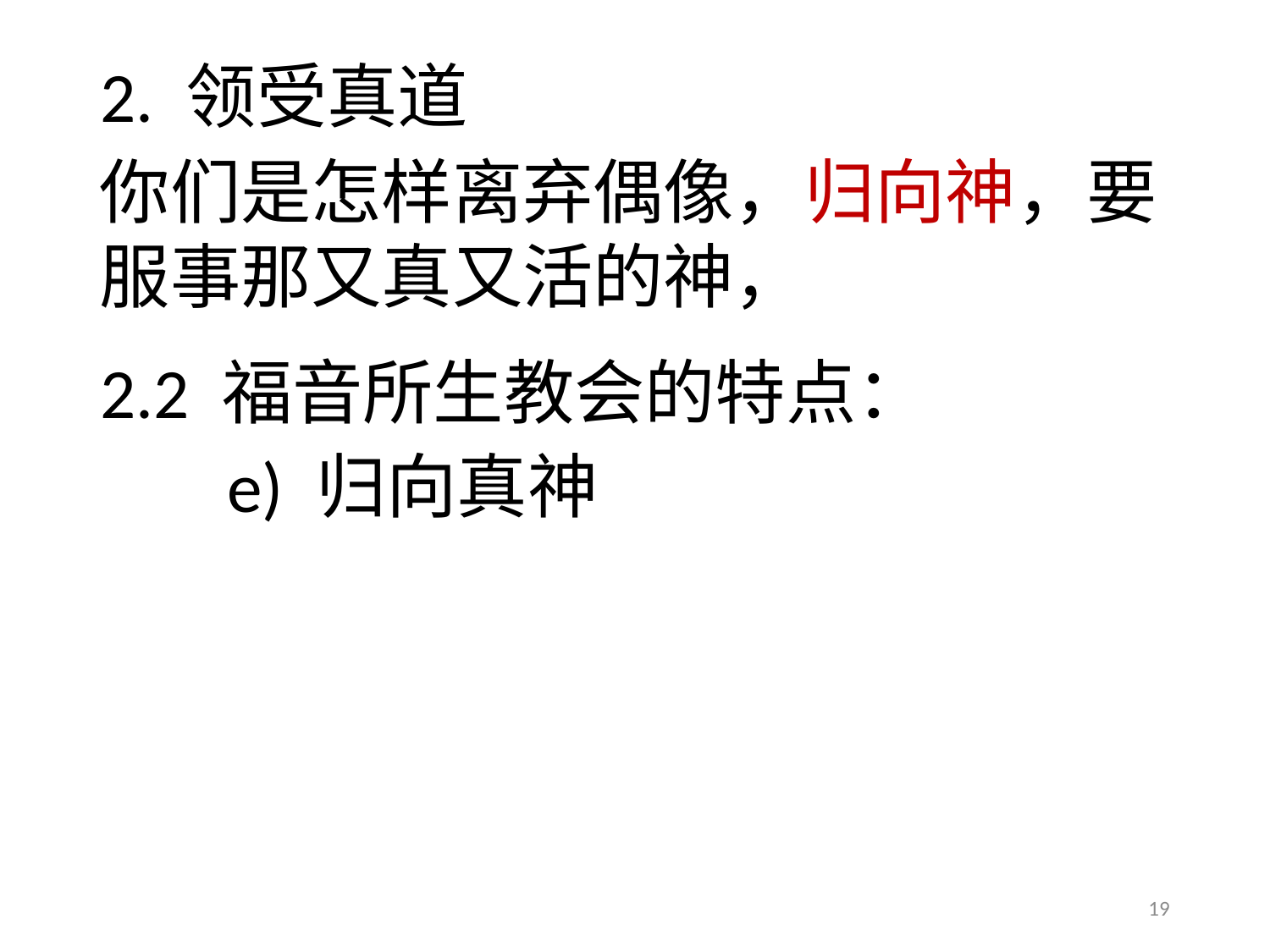

# 2. 领受真道
你们是怎样离弃偶像，归向神，要服事那又真又活的神，

2.2 福音所生教会的特点：
	e) 归向真神
19